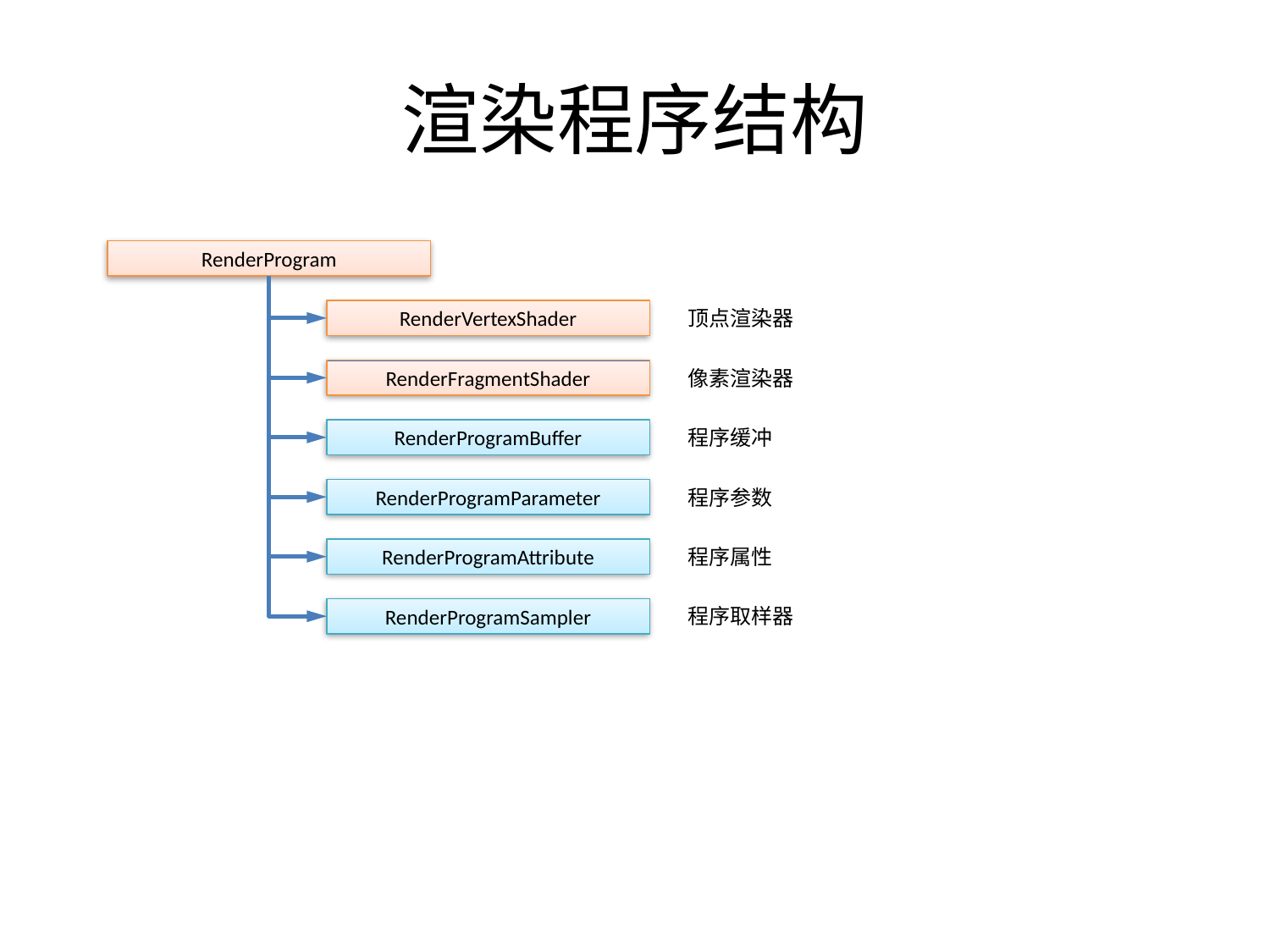

# 渲染程序结构
RenderProgram
顶点渲染器
RenderVertexShader
像素渲染器
RenderFragmentShader
程序缓冲
RenderProgramBuffer
程序参数
RenderProgramParameter
程序属性
RenderProgramAttribute
程序取样器
RenderProgramSampler